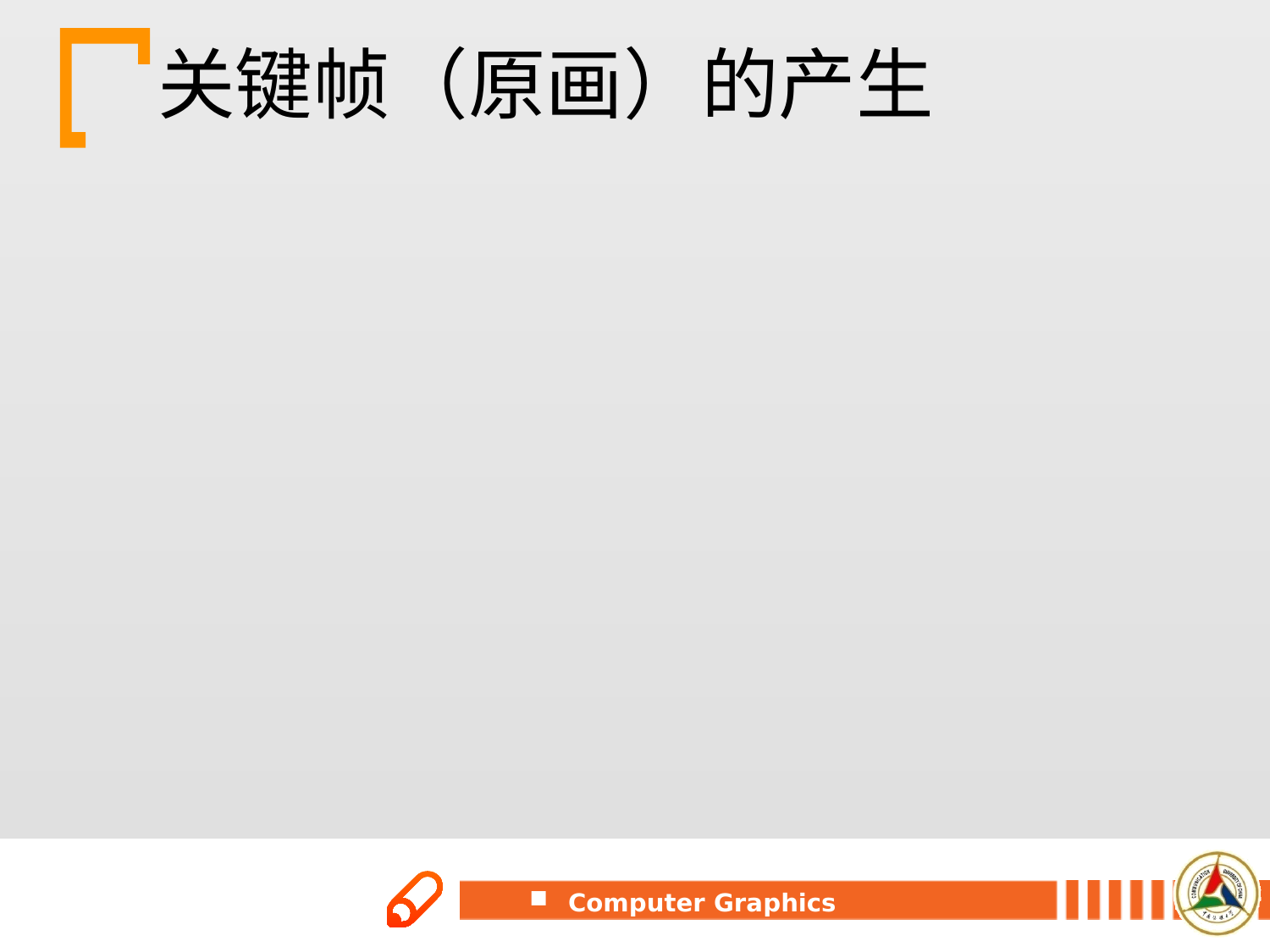

# 关键帧（原画）的产生
关键帧以及背景画面，可以用摄象机、扫描仪、数字化仪实现数字化输入，用扫描仪输入铅笔原画，再用电脑生产流水线后期制作，也可以用相应软件直接绘制。
动画软件都会提供各种工具、方便绘图。这大大改进了传统动画画面的制作过程，可以随时存储、检索、修改和删除任意画面。传统动画制作中的角色设计及原画创作等几个步骤，一步就完成了。